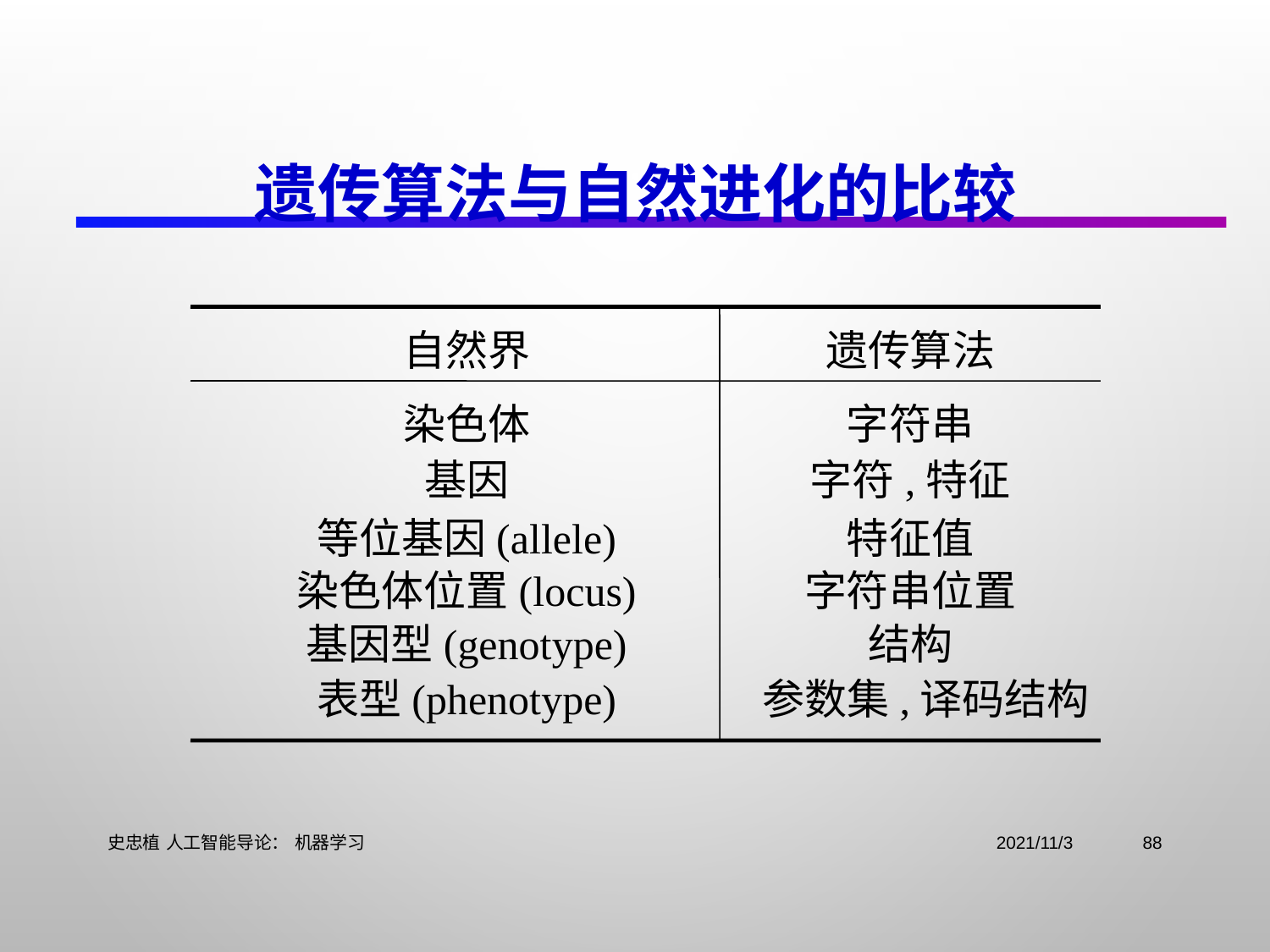

# 遗传算法与自然进化的比较

自然界
遗传算法

染色体
字符串
基因
字符,特征
等位基因(allele)
特征值
染色体位置(locus)
字符串位置
基因型(genotype)
结构
表型(phenotype)
参数集,译码结构

史忠植 人工智能导论： 机器学习
2021/11/3
88